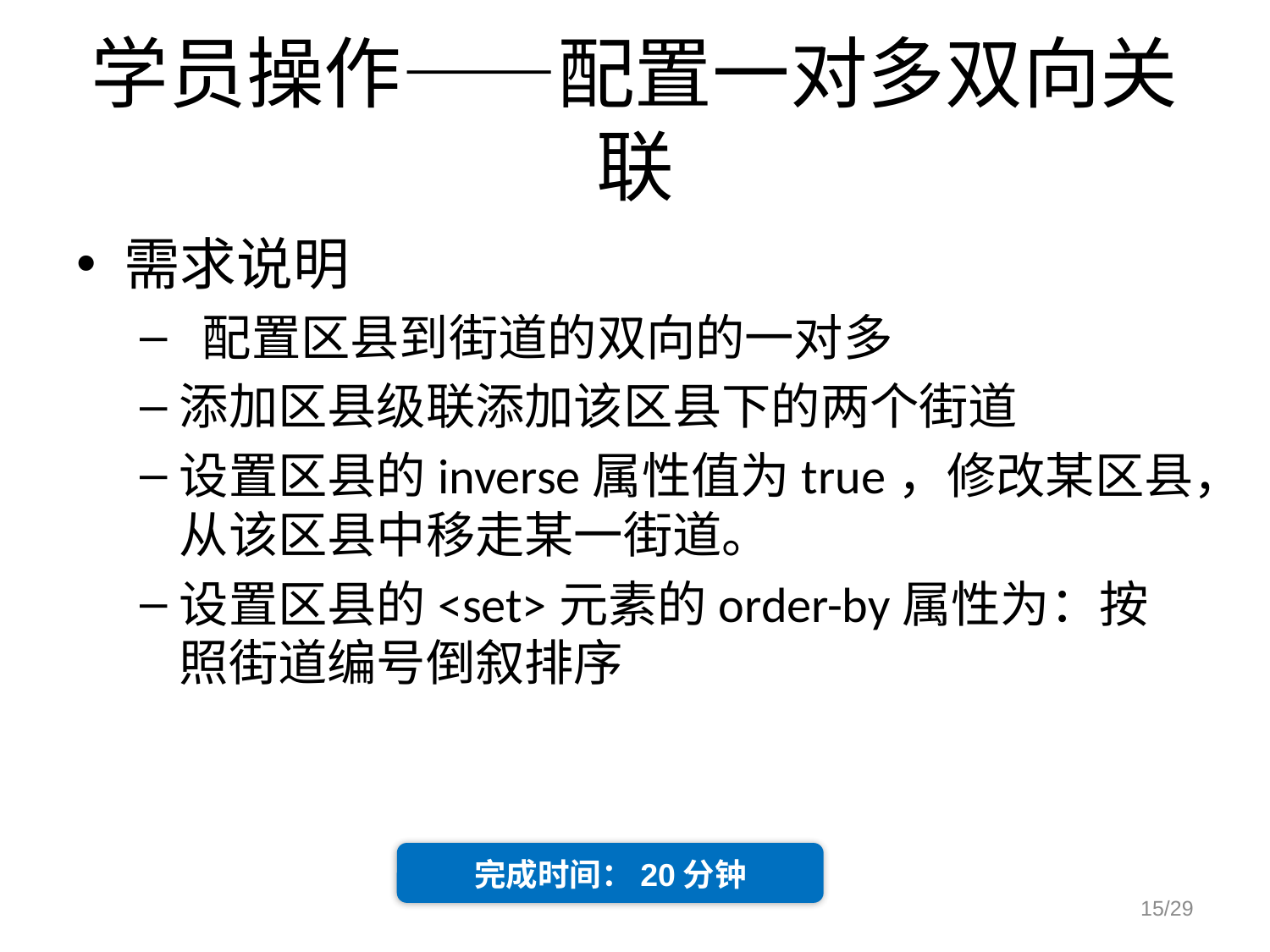

# 学员操作——配置一对多双向关联
需求说明
 配置区县到街道的双向的一对多
添加区县级联添加该区县下的两个街道
设置区县的inverse属性值为true，修改某区县，从该区县中移走某一街道。
设置区县的<set>元素的order-by属性为：按照街道编号倒叙排序

完成时间：20分钟
15/29